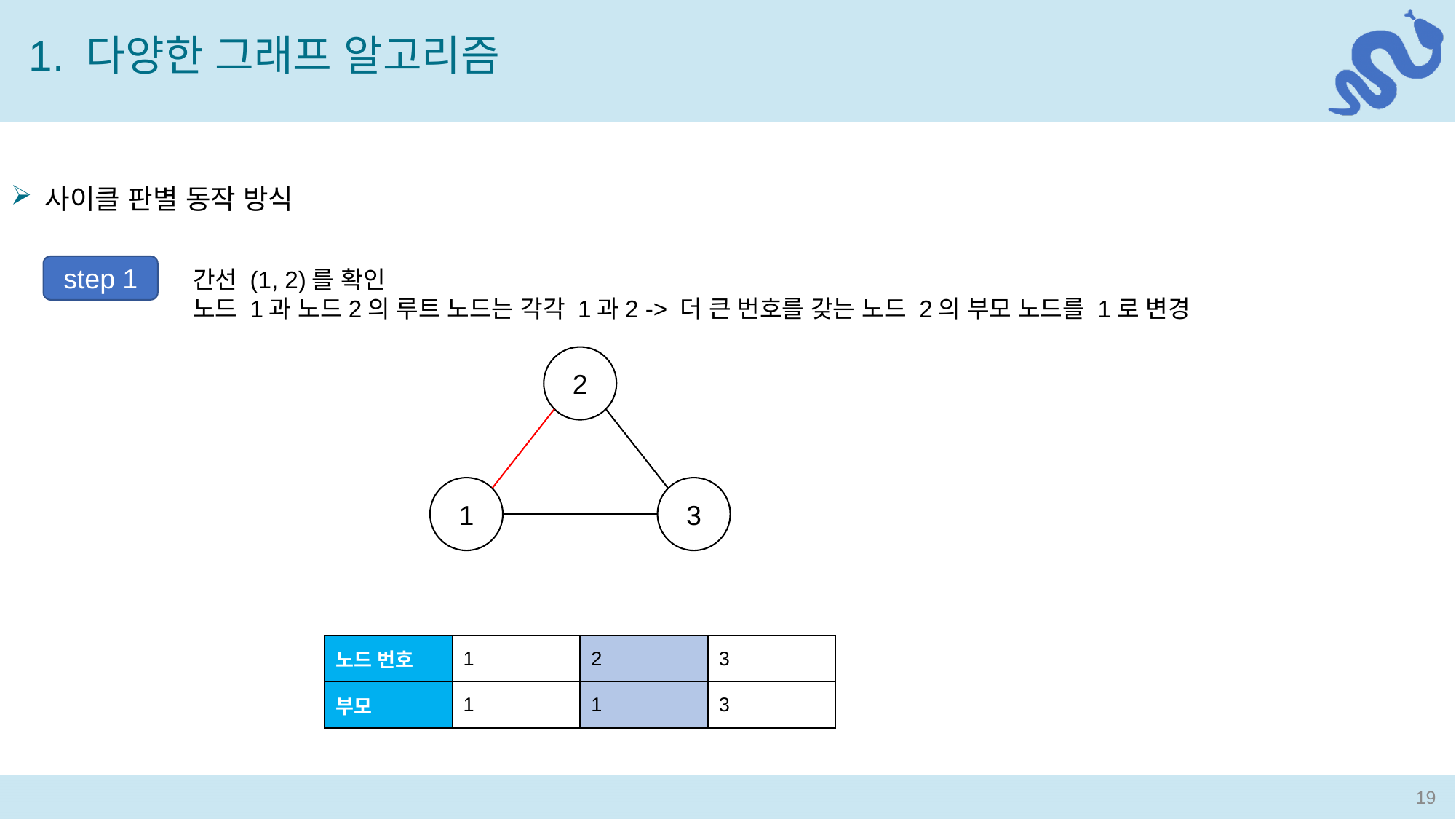

1. 다양한 그래프 알고리즘
사이클 판별 동작 방식
step 1
간선 (1, 2)를 확인
노드 1과 노드2의 루트 노드는 각각 1과2 -> 더 큰 번호를 갖는 노드 2의 부모 노드를 1로 변경
2
1
3
| 노드 번호 | 1 | 2 | 3 |
| --- | --- | --- | --- |
| 부모 | 1 | 1 | 3 |
19